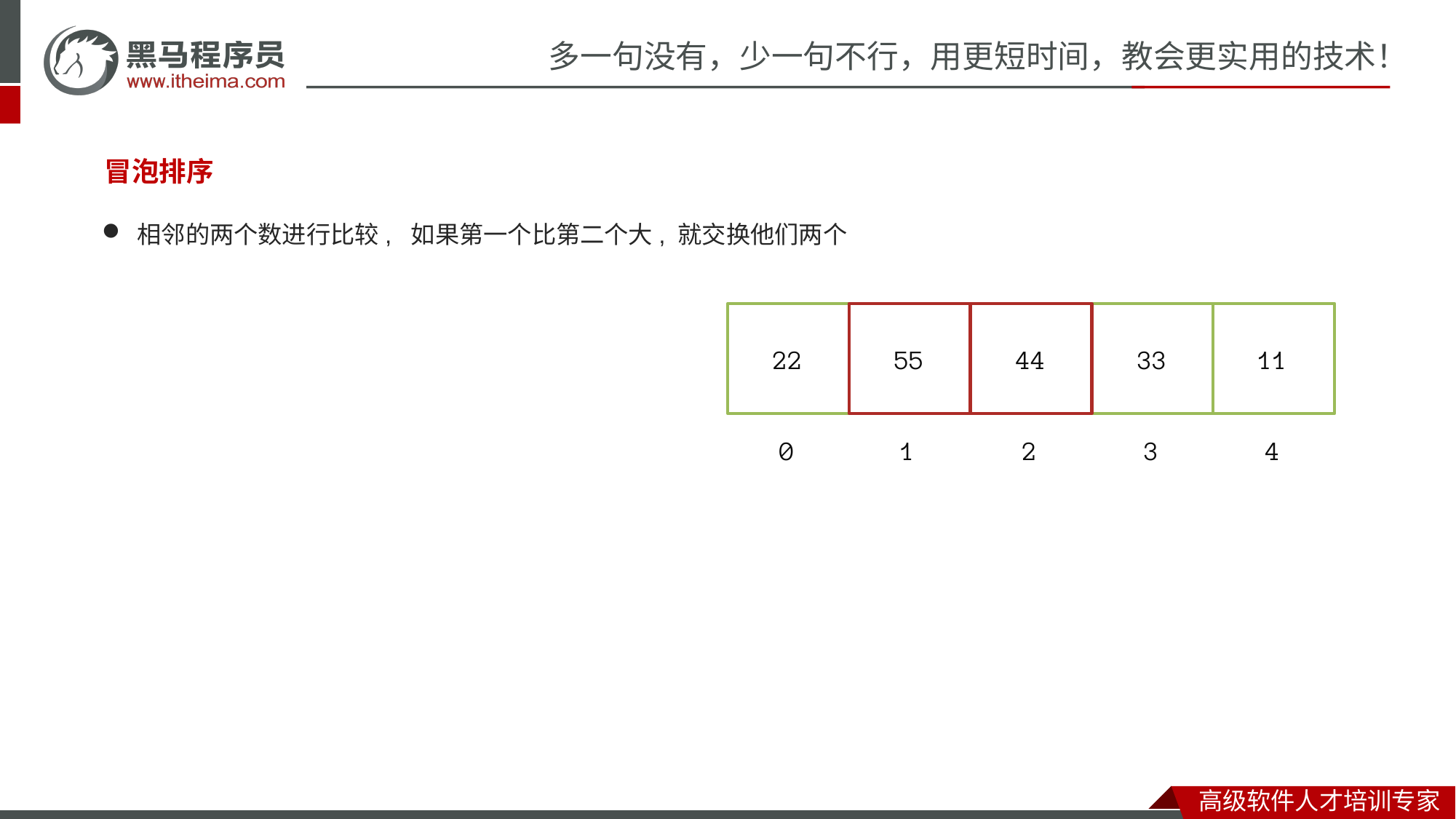

冒泡排序
 相邻的两个数进行比较,  如果第一个比第二个大, 就交换他们两个

22
55
44
33
11
0
1
2
3
4